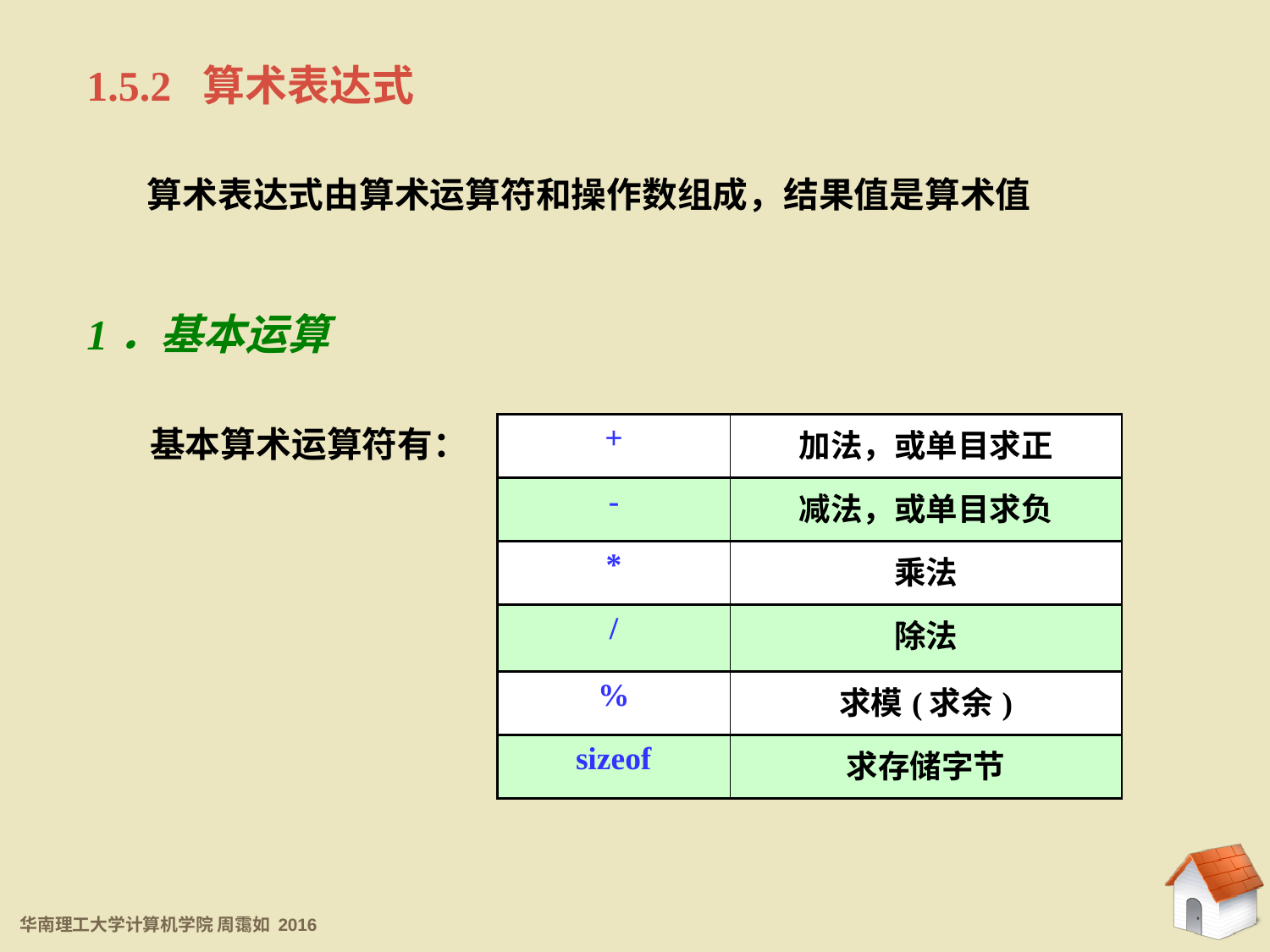

1.5.2  算术表达式
算术表达式由算术运算符和操作数组成，结果值是算术值

1．基本运算
| + | 加法，或单目求正 |
| --- | --- |
| - | 减法，或单目求负 |
| \* | 乘法 |
| / | 除法 |
| % | 求模(求余) |
| sizeof | 求存储字节 |
基本算术运算符有：